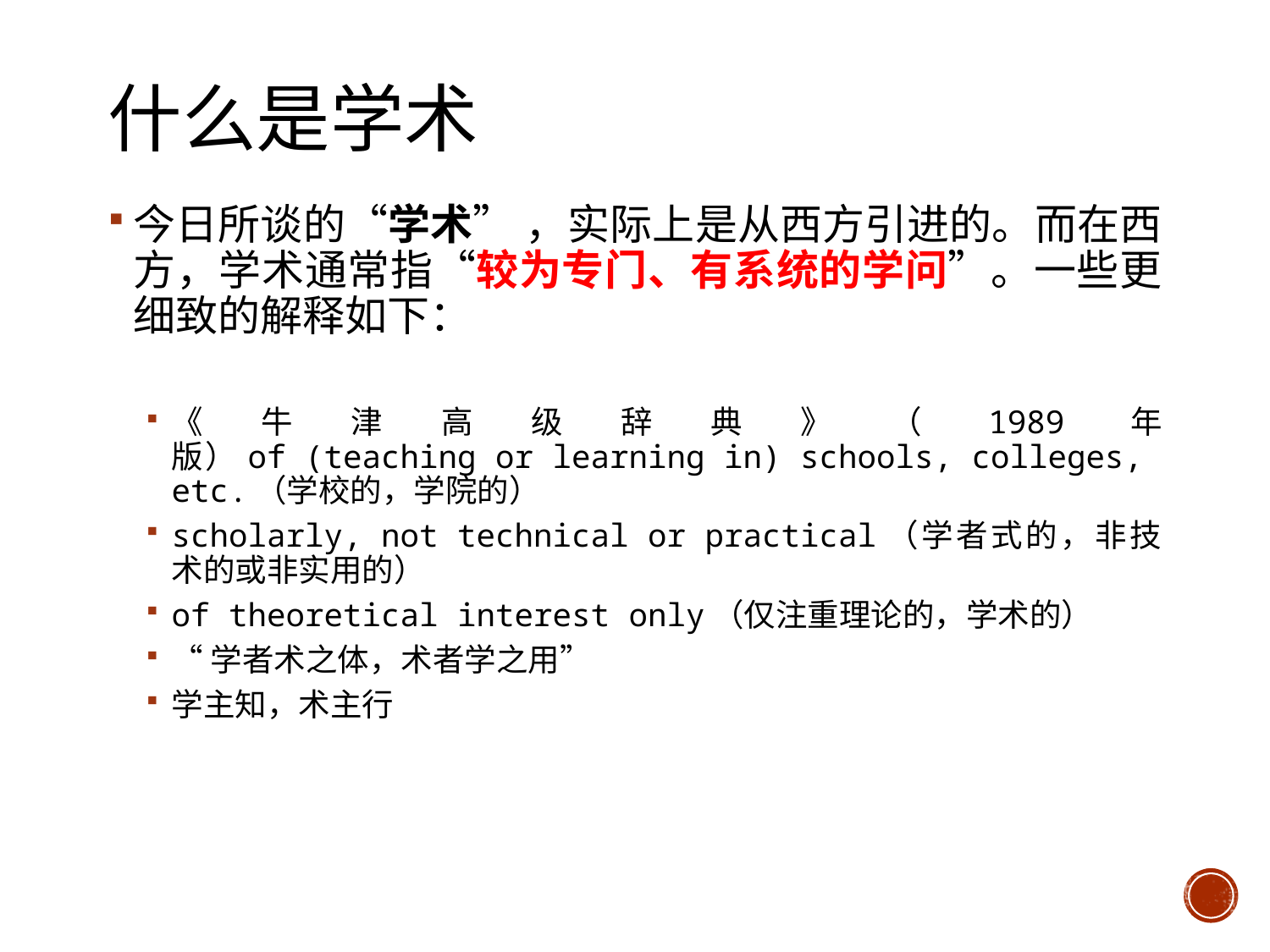

# 什么是学术
今日所谈的“学术” ，实际上是从西方引进的。而在西方，学术通常指“较为专门、有系统的学问”。一些更细致的解释如下：

《牛津高级辞典》（1989年版）of (teaching or learning in) schools, colleges, etc.（学校的，学院的）
scholarly, not technical or practical（学者式的，非技术的或非实用的）
of theoretical interest only（仅注重理论的，学术的）
“学者术之体，术者学之用”
学主知，术主行